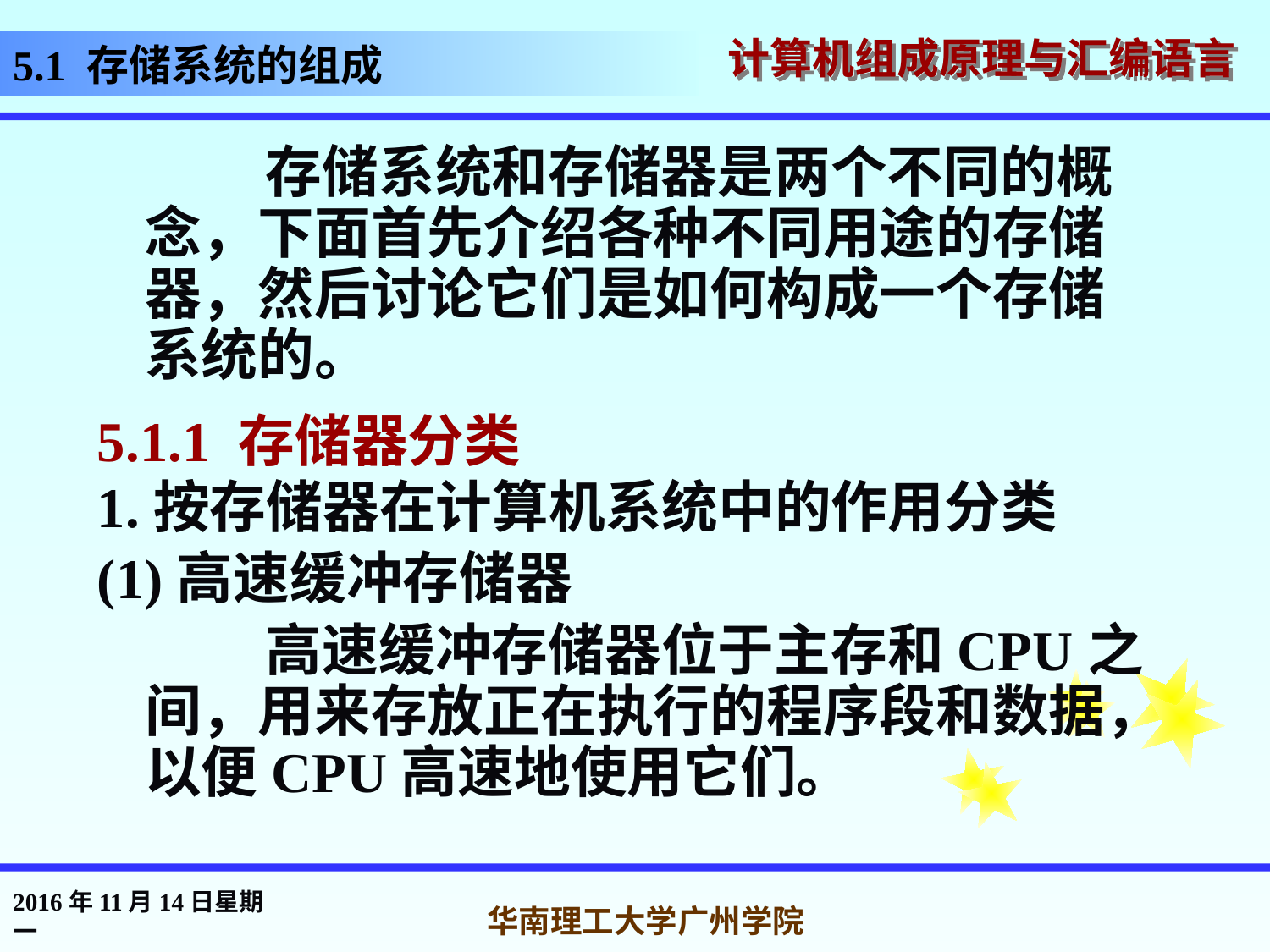

# 5.1 存储系统的组成
            存储系统和存储器是两个不同的概念，下面首先介绍各种不同用途的存储器，然后讨论它们是如何构成一个存储系统的。
5.1.1 存储器分类
1.按存储器在计算机系统中的作用分类
(1)高速缓冲存储器
            高速缓冲存储器位于主存和CPU之间，用来存放正在执行的程序段和数据，以便CPU高速地使用它们。
2016年11月14日星期一
华南理工大学广州学院